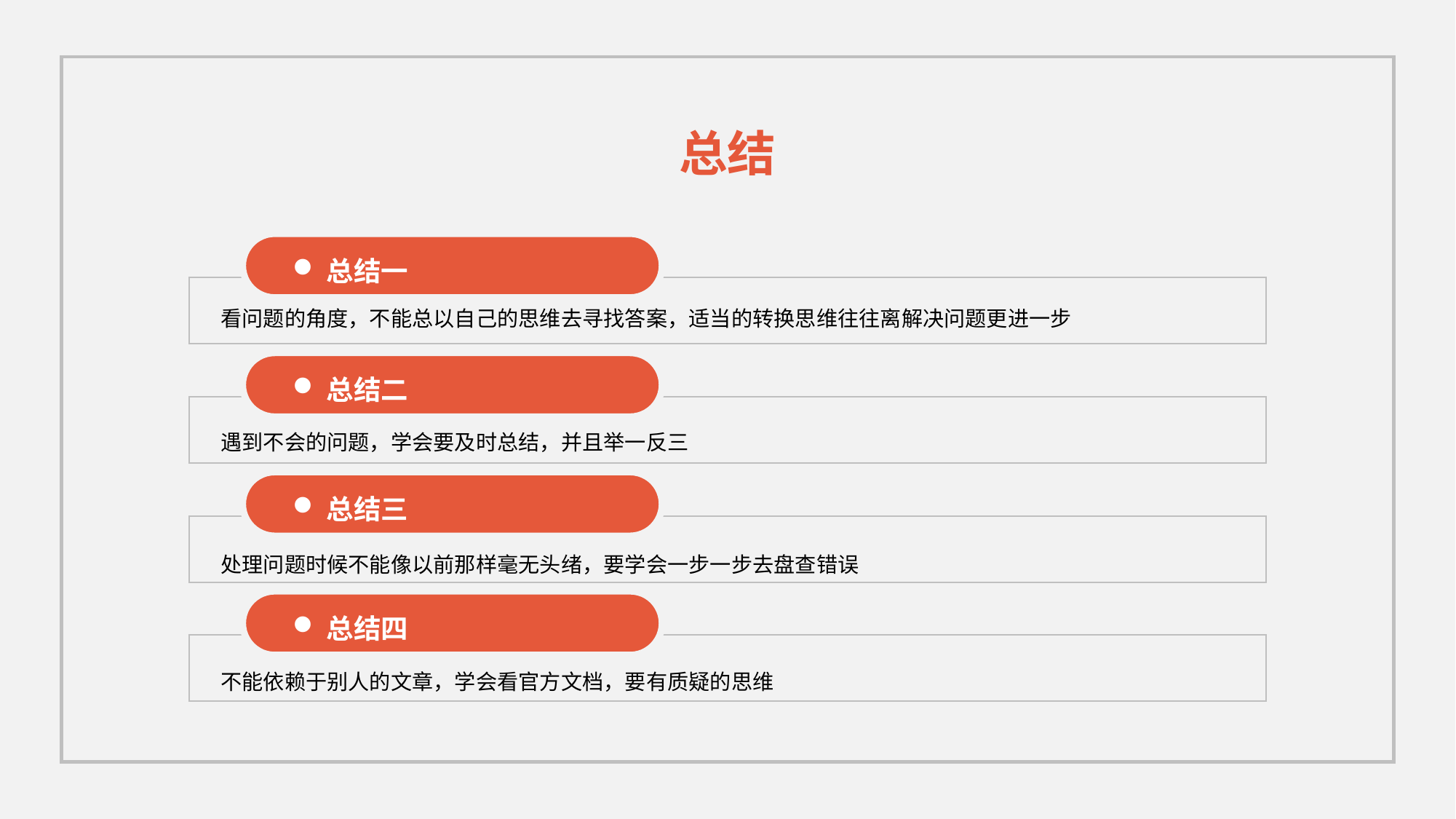

总结

总结一
看问题的角度，不能总以自己的思维去寻找答案，适当的转换思维往往离解决问题更进一步
总结二
遇到不会的问题，学会要及时总结，并且举一反三
总结三
处理问题时候不能像以前那样毫无头绪，要学会一步一步去盘查错误
总结四
不能依赖于别人的文章，学会看官方文档，要有质疑的思维